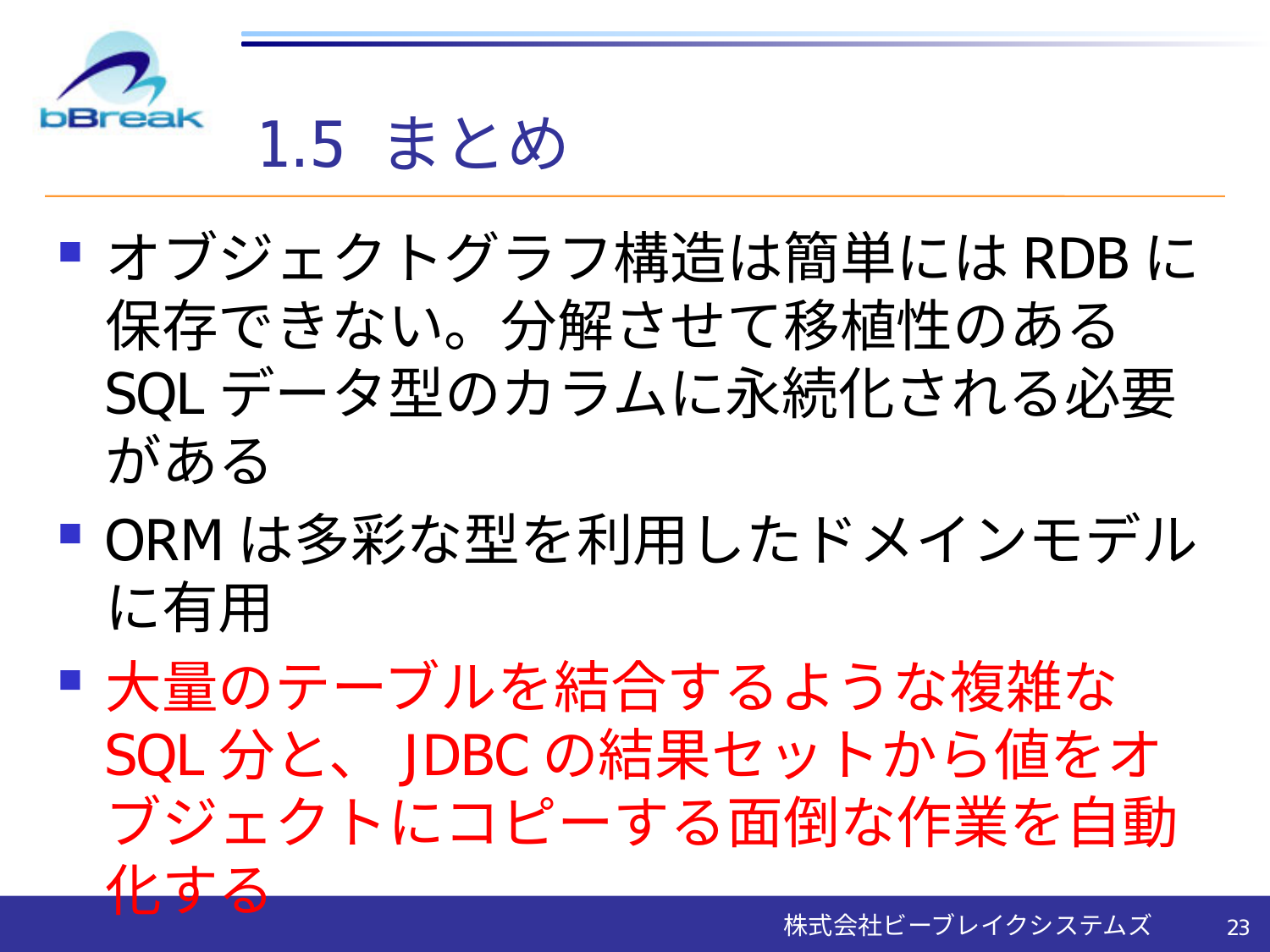

# 1.5 まとめ
オブジェクトグラフ構造は簡単にはRDBに保存できない。分解させて移植性のあるSQLデータ型のカラムに永続化される必要がある
ORMは多彩な型を利用したドメインモデルに有用
大量のテーブルを結合するような複雑なSQL分と、JDBCの結果セットから値をオブジェクトにコピーする面倒な作業を自動化する